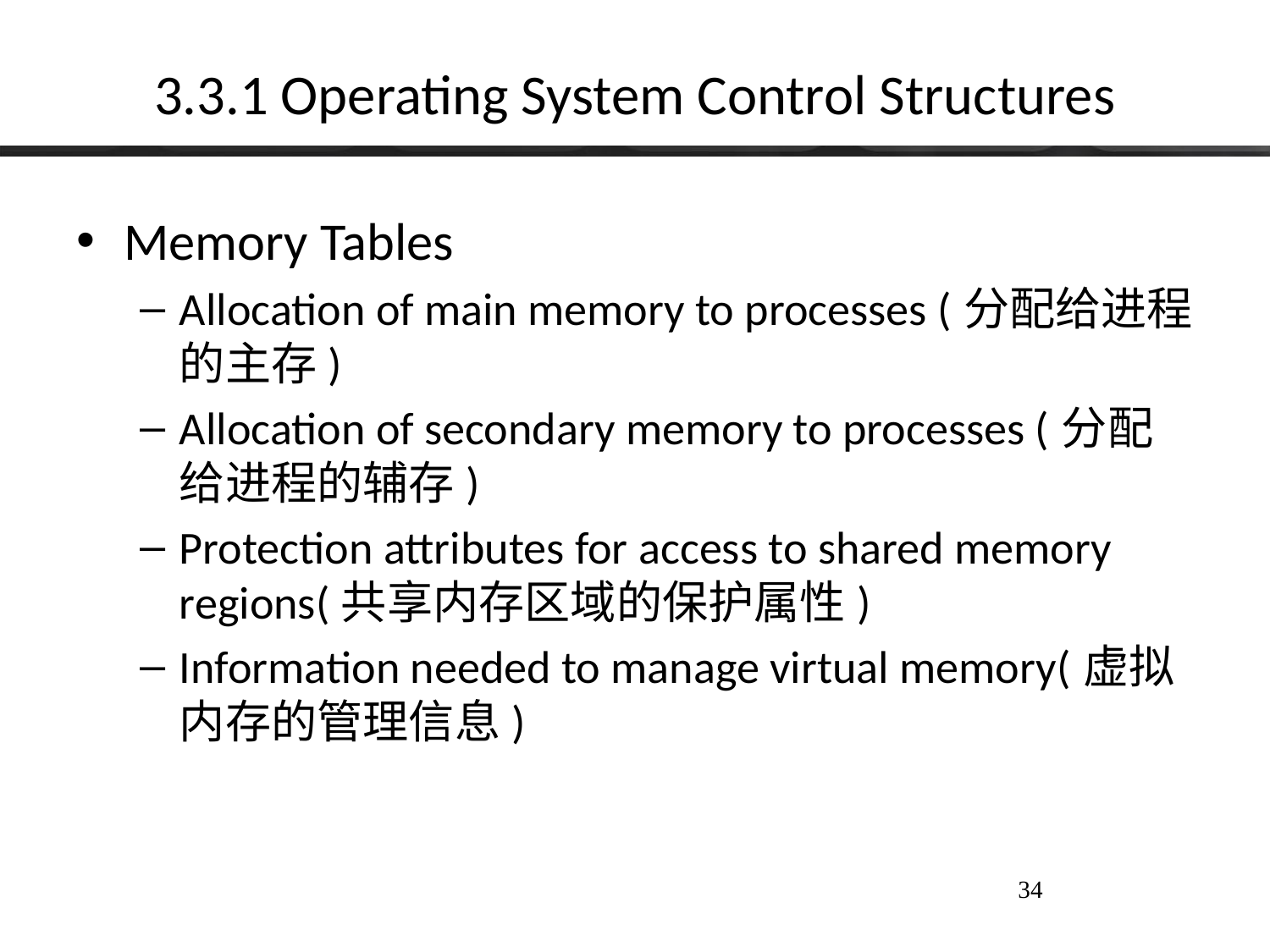

# 3.3.1 Operating System Control Structures
Memory Tables
Allocation of main memory to processes (分配给进程的主存)
Allocation of secondary memory to processes (分配给进程的辅存)
Protection attributes for access to shared memory regions(共享内存区域的保护属性)
Information needed to manage virtual memory(虚拟内存的管理信息)
34